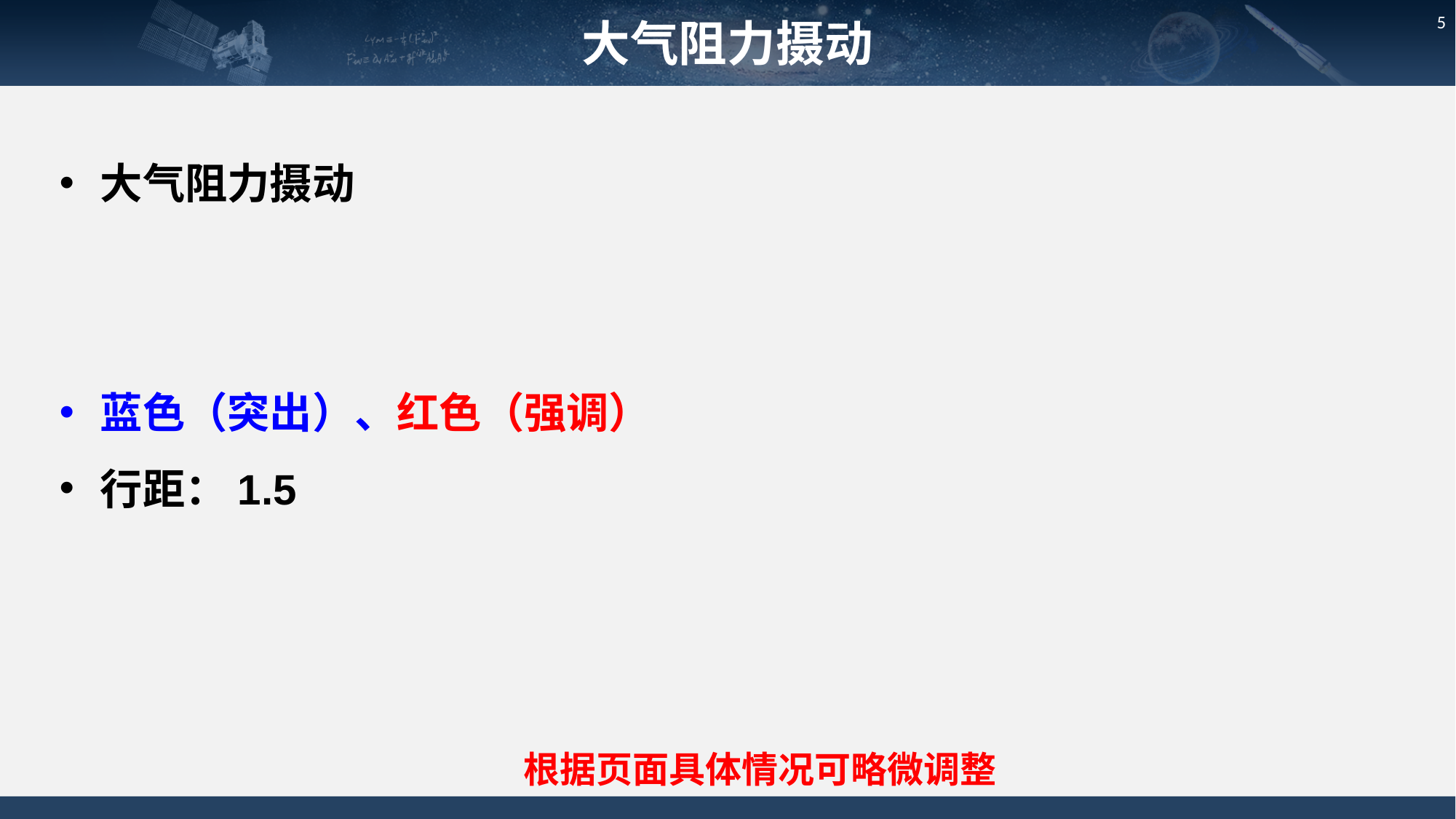

大气阻力摄动
5
大气阻力摄动

蓝色（突出）、红色（强调）
行距：1.5
根据页面具体情况可略微调整